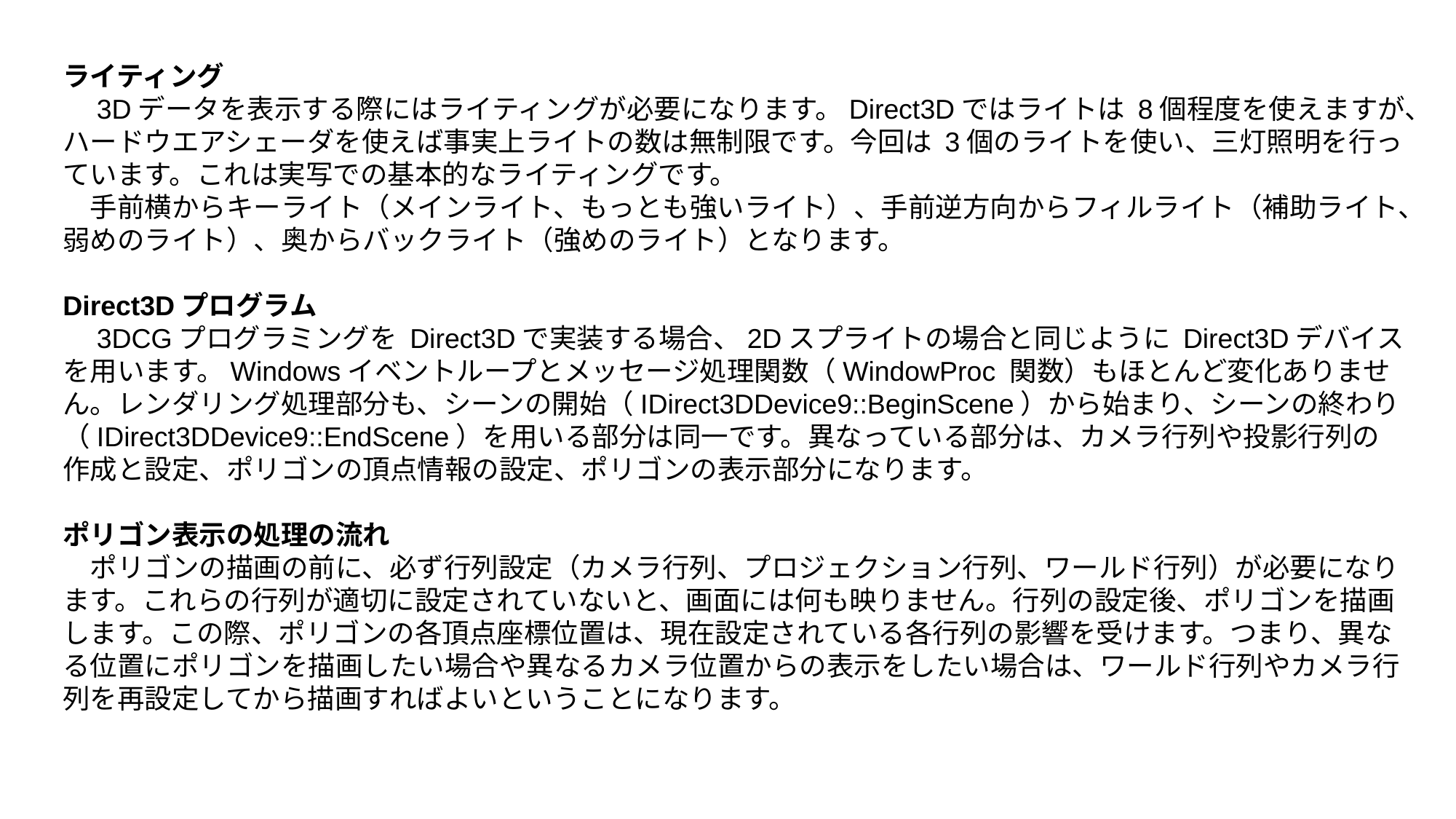

ライティング
　3Dデータを表示する際にはライティングが必要になります。Direct3Dではライトは 8個程度を使えますが、ハードウエアシェーダを使えば事実上ライトの数は無制限です。今回は 3個のライトを使い、三灯照明を行っています。これは実写での基本的なライティングです。
　手前横からキーライト（メインライト、もっとも強いライト）、手前逆方向からフィルライト（補助ライト、弱めのライト）、奥からバックライト（強めのライト）となります。

Direct3Dプログラム
　3DCGプログラミングを Direct3Dで実装する場合、2Dスプライトの場合と同じように Direct3Dデバイスを用います。Windowsイベントループとメッセージ処理関数（WindowProc 関数）もほとんど変化ありません。レンダリング処理部分も、シーンの開始（IDirect3DDevice9::BeginScene）から始まり、シーンの終わり（IDirect3DDevice9::EndScene）を用いる部分は同一です。異なっている部分は、カメラ行列や投影行列の作成と設定、ポリゴンの頂点情報の設定、ポリゴンの表示部分になります。

ポリゴン表示の処理の流れ
　ポリゴンの描画の前に、必ず行列設定（カメラ行列、プロジェクション行列、ワールド行列）が必要になります。これらの行列が適切に設定されていないと、画面には何も映りません。行列の設定後、ポリゴンを描画します。この際、ポリゴンの各頂点座標位置は、現在設定されている各行列の影響を受けます。つまり、異なる位置にポリゴンを描画したい場合や異なるカメラ位置からの表示をしたい場合は、ワールド行列やカメラ行列を再設定してから描画すればよいということになります。